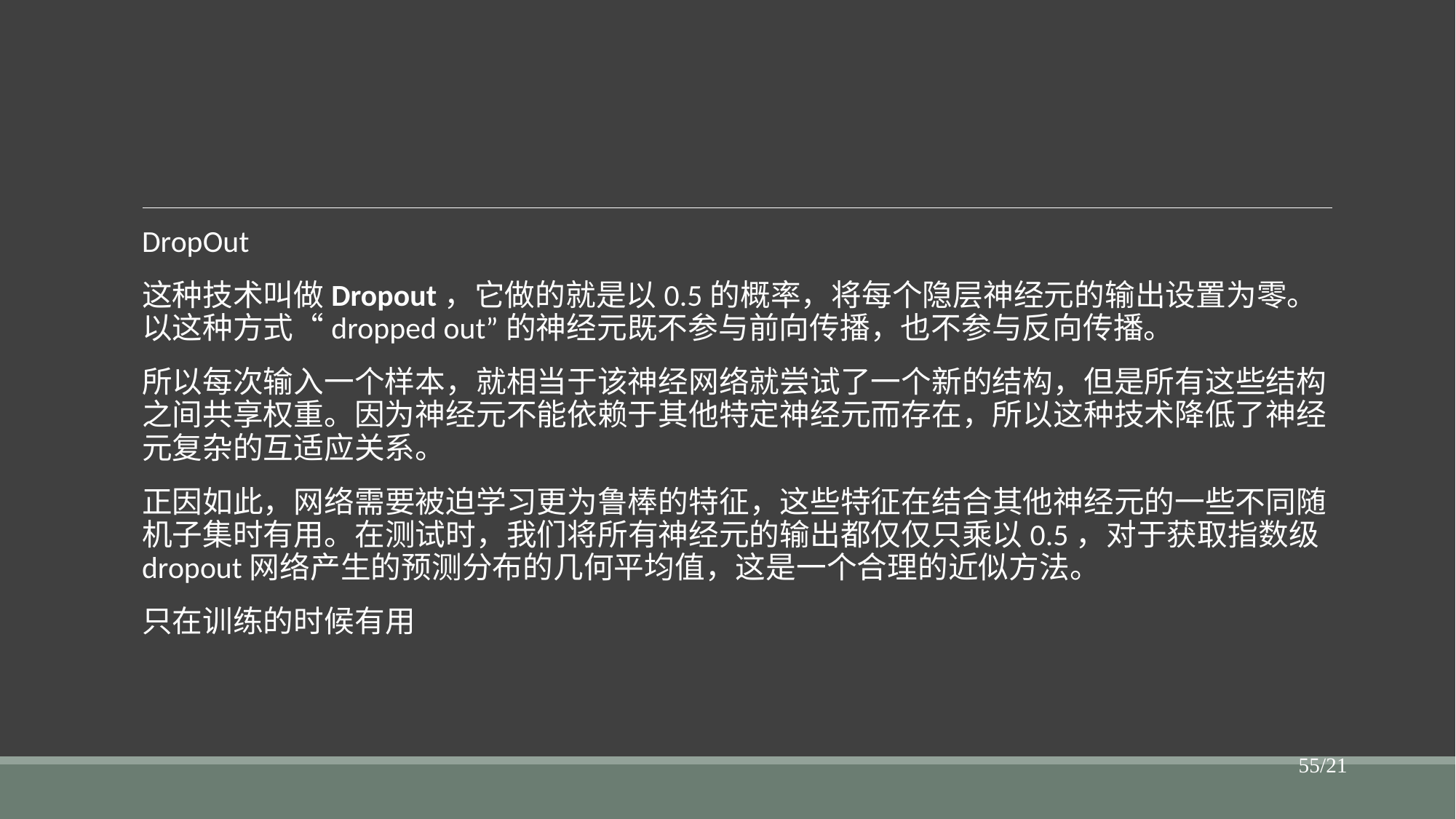

#
DropOut
这种技术叫做Dropout，它做的就是以0.5的概率，将每个隐层神经元的输出设置为零。以这种方式“dropped out”的神经元既不参与前向传播，也不参与反向传播。
所以每次输入一个样本，就相当于该神经网络就尝试了一个新的结构，但是所有这些结构之间共享权重。因为神经元不能依赖于其他特定神经元而存在，所以这种技术降低了神经元复杂的互适应关系。
正因如此，网络需要被迫学习更为鲁棒的特征，这些特征在结合其他神经元的一些不同随机子集时有用。在测试时，我们将所有神经元的输出都仅仅只乘以0.5，对于获取指数级dropout网络产生的预测分布的几何平均值，这是一个合理的近似方法。
只在训练的时候有用